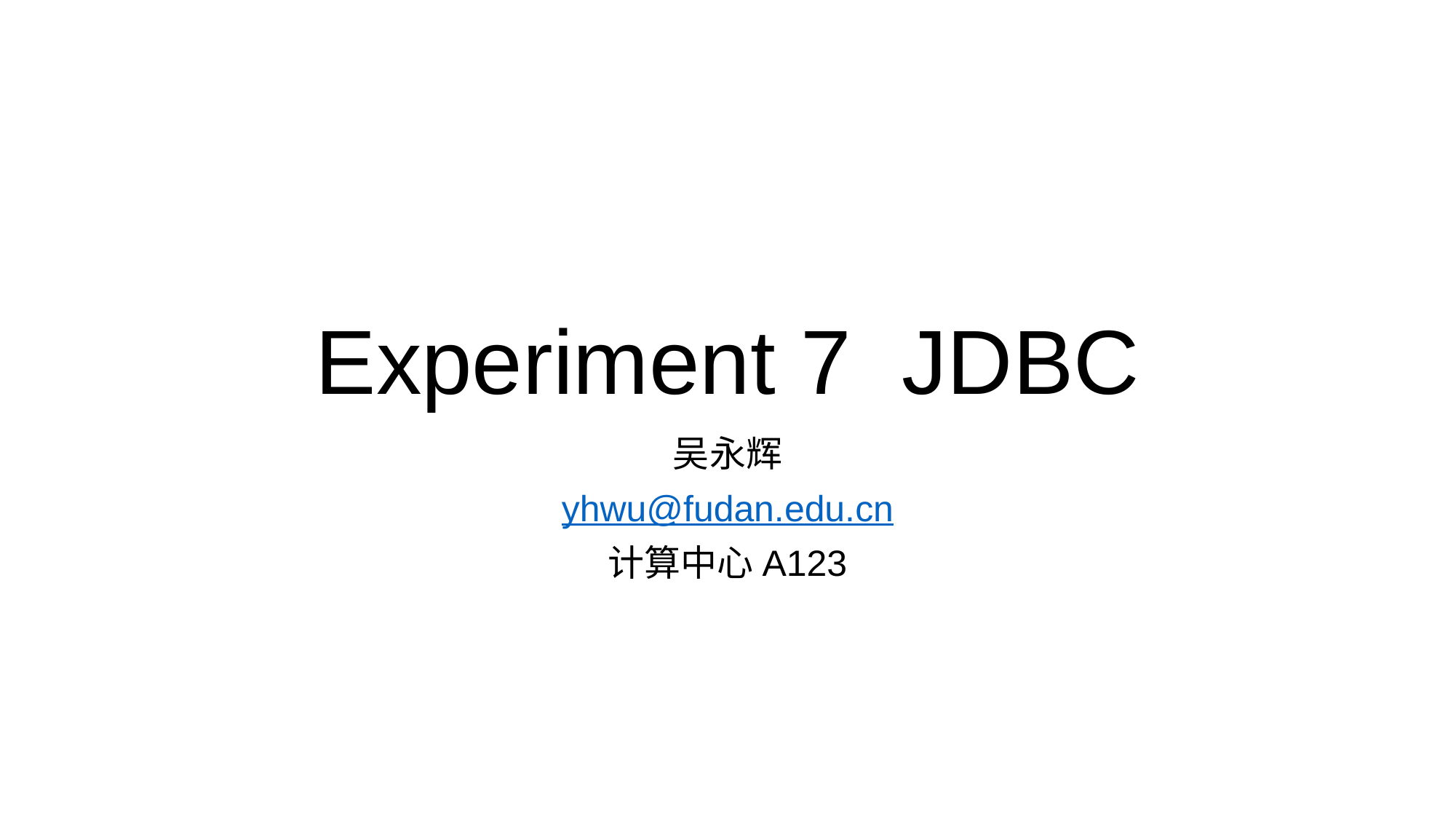

# Experiment 7  JDBC
吴永辉
yhwu@fudan.edu.cn
计算中心A123